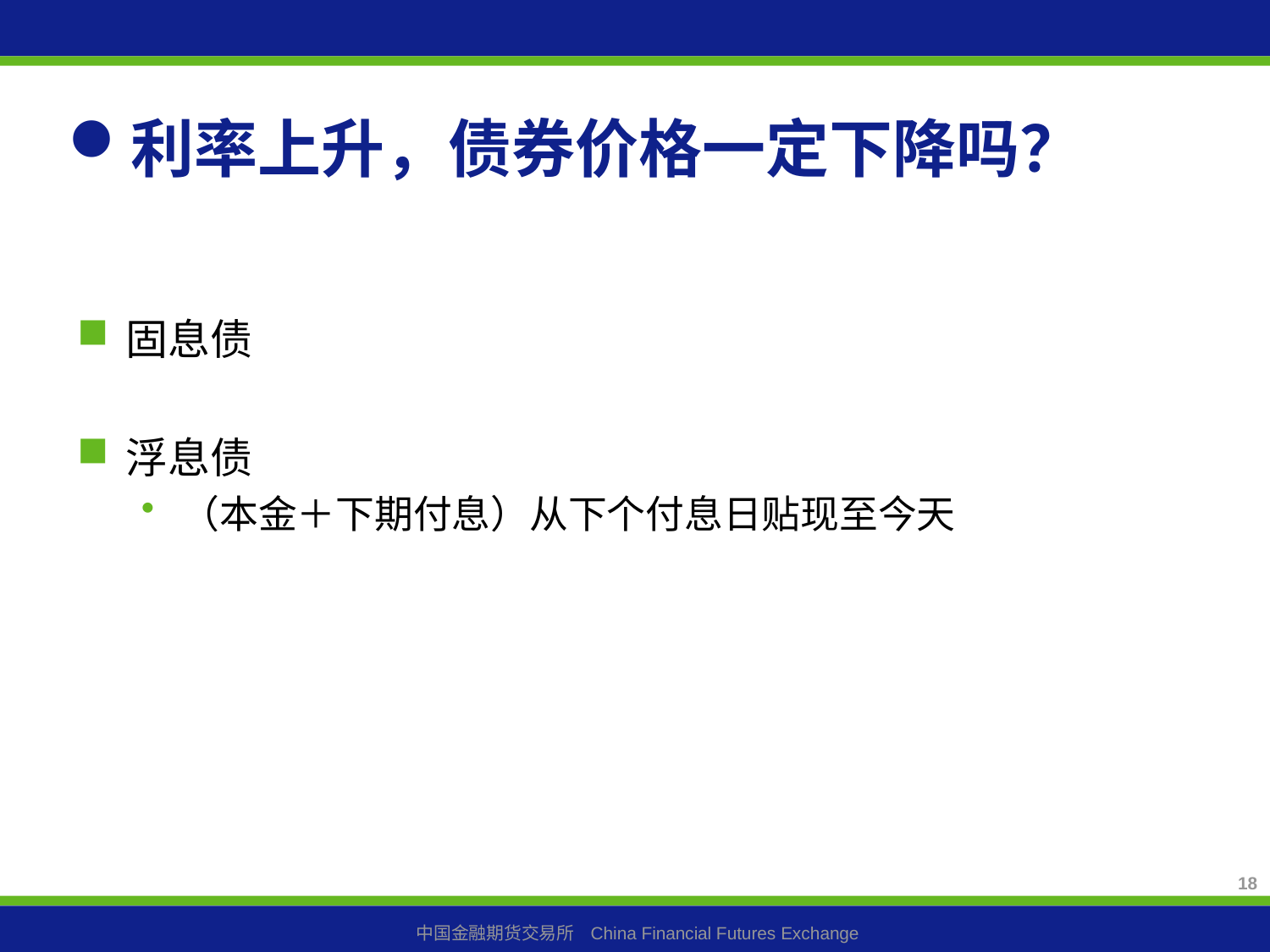

# 利率上升，债券价格一定下降吗？
固息债

浮息债
（本金＋下期付息）从下个付息日贴现至今天
18